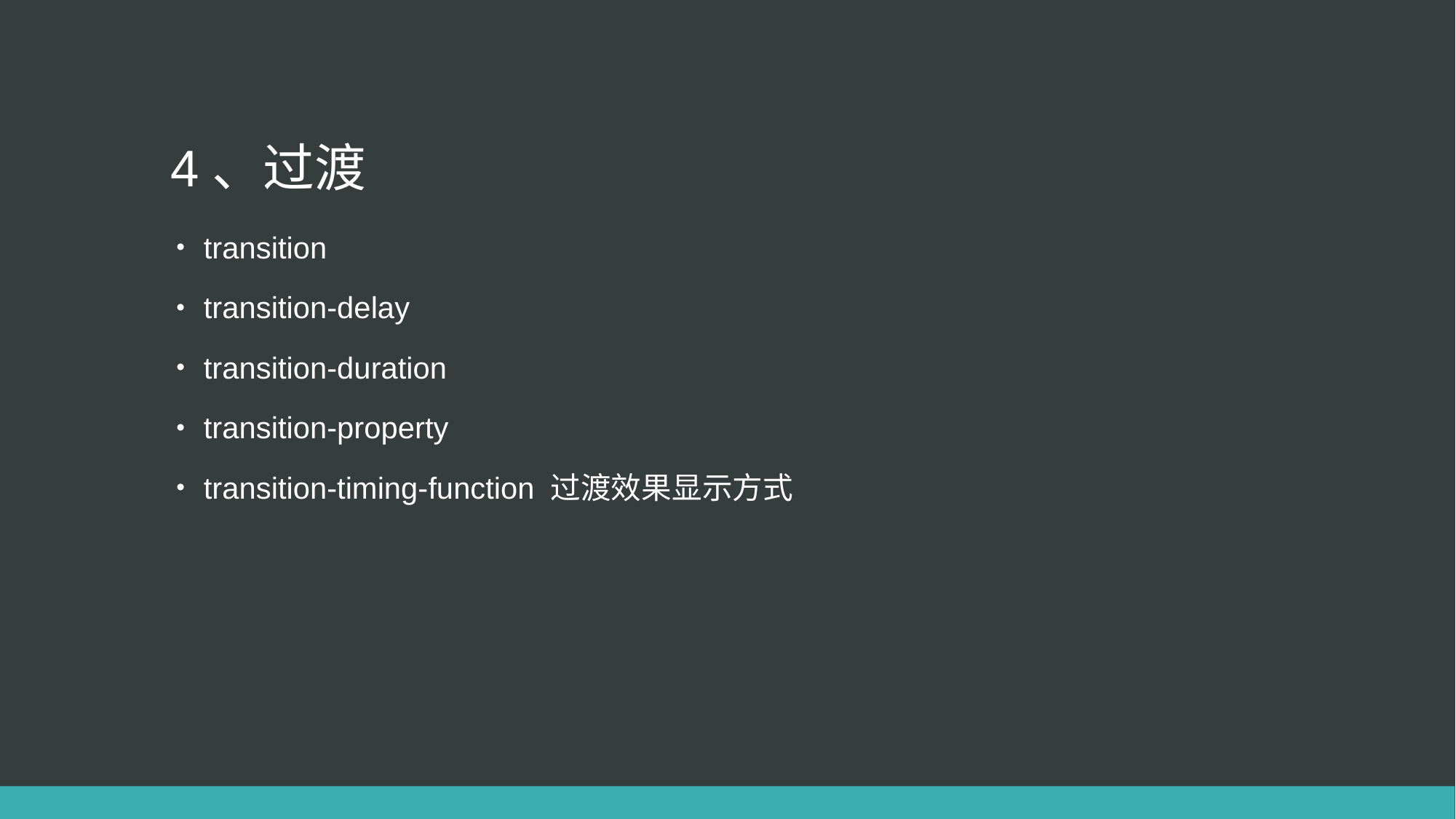

# 4、过渡
transition
transition-delay
transition-duration
transition-property
transition-timing-function 过渡效果显示方式